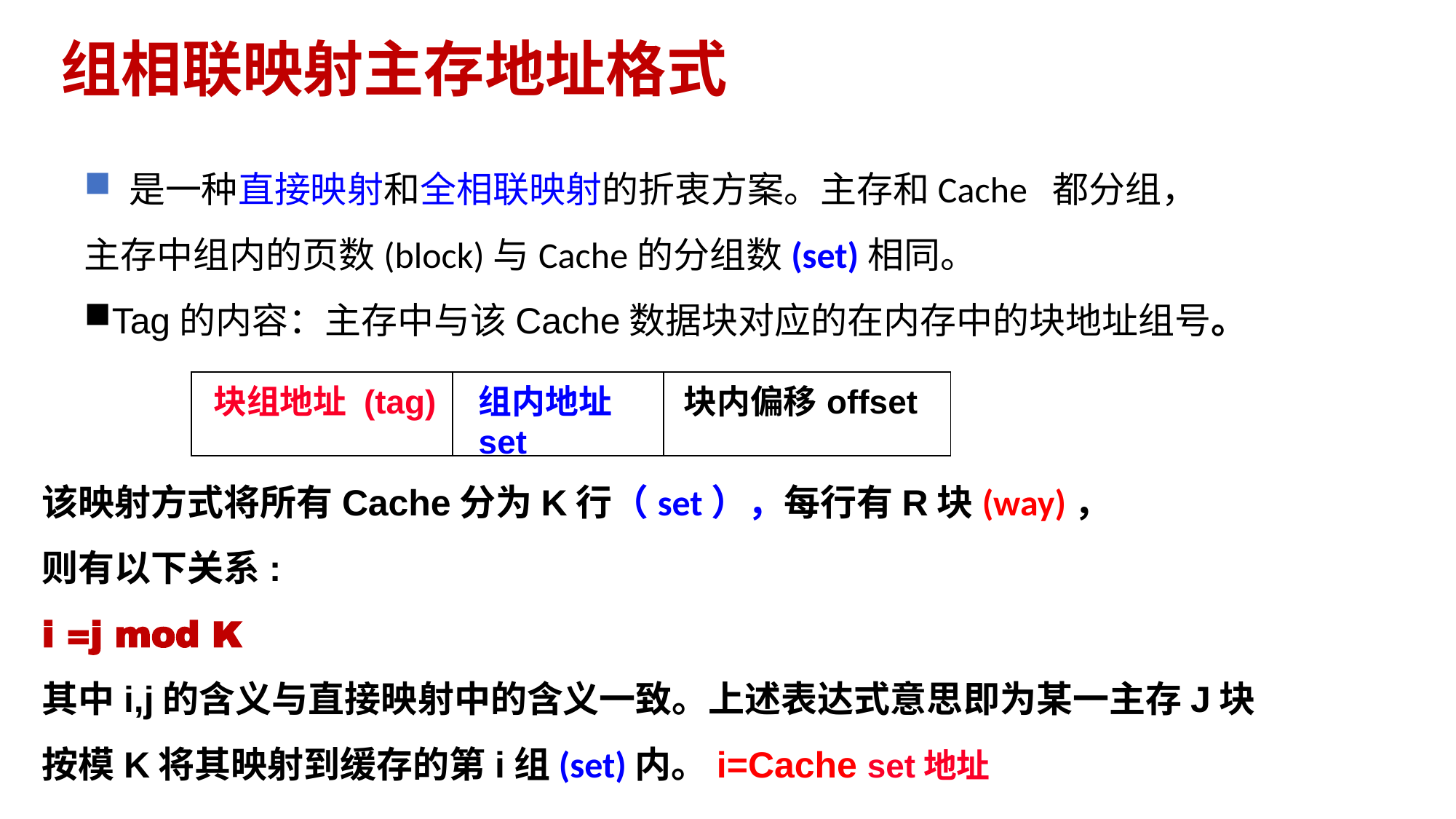

# 组相联映射主存地址格式
 是一种直接映射和全相联映射的折衷方案。主存和Cache  都分组，主存中组内的页数(block)与Cache的分组数(set)相同。
Tag的内容：主存中与该Cache数据块对应的在内存中的块地址组号。
| 块组地址 (tag) | 组内地址set | 块内偏移offset |
| --- | --- | --- |
该映射方式将所有Cache分为K行（set），每行有R块(way)，
则有以下关系:
i =j mod K
其中i,j的含义与直接映射中的含义一致。上述表达式意思即为某一主存J块按模K将其映射到缓存的第i组(set)内。i=Cache set地址